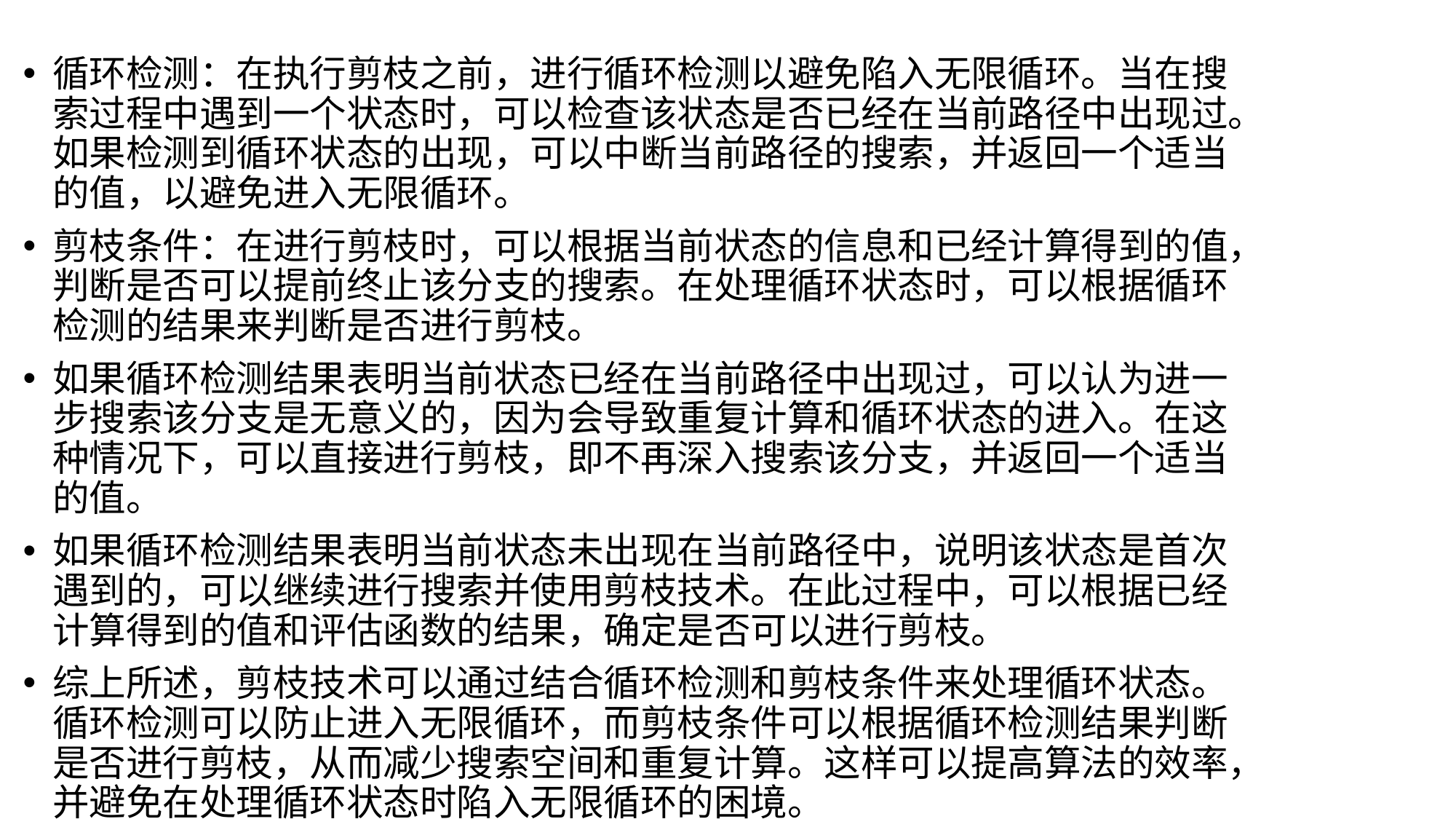

循环检测：在执行剪枝之前，进行循环检测以避免陷入无限循环。当在搜索过程中遇到一个状态时，可以检查该状态是否已经在当前路径中出现过。如果检测到循环状态的出现，可以中断当前路径的搜索，并返回一个适当的值，以避免进入无限循环。
剪枝条件：在进行剪枝时，可以根据当前状态的信息和已经计算得到的值，判断是否可以提前终止该分支的搜索。在处理循环状态时，可以根据循环检测的结果来判断是否进行剪枝。
如果循环检测结果表明当前状态已经在当前路径中出现过，可以认为进一步搜索该分支是无意义的，因为会导致重复计算和循环状态的进入。在这种情况下，可以直接进行剪枝，即不再深入搜索该分支，并返回一个适当的值。
如果循环检测结果表明当前状态未出现在当前路径中，说明该状态是首次遇到的，可以继续进行搜索并使用剪枝技术。在此过程中，可以根据已经计算得到的值和评估函数的结果，确定是否可以进行剪枝。
综上所述，剪枝技术可以通过结合循环检测和剪枝条件来处理循环状态。循环检测可以防止进入无限循环，而剪枝条件可以根据循环检测结果判断是否进行剪枝，从而减少搜索空间和重复计算。这样可以提高算法的效率，并避免在处理循环状态时陷入无限循环的困境。